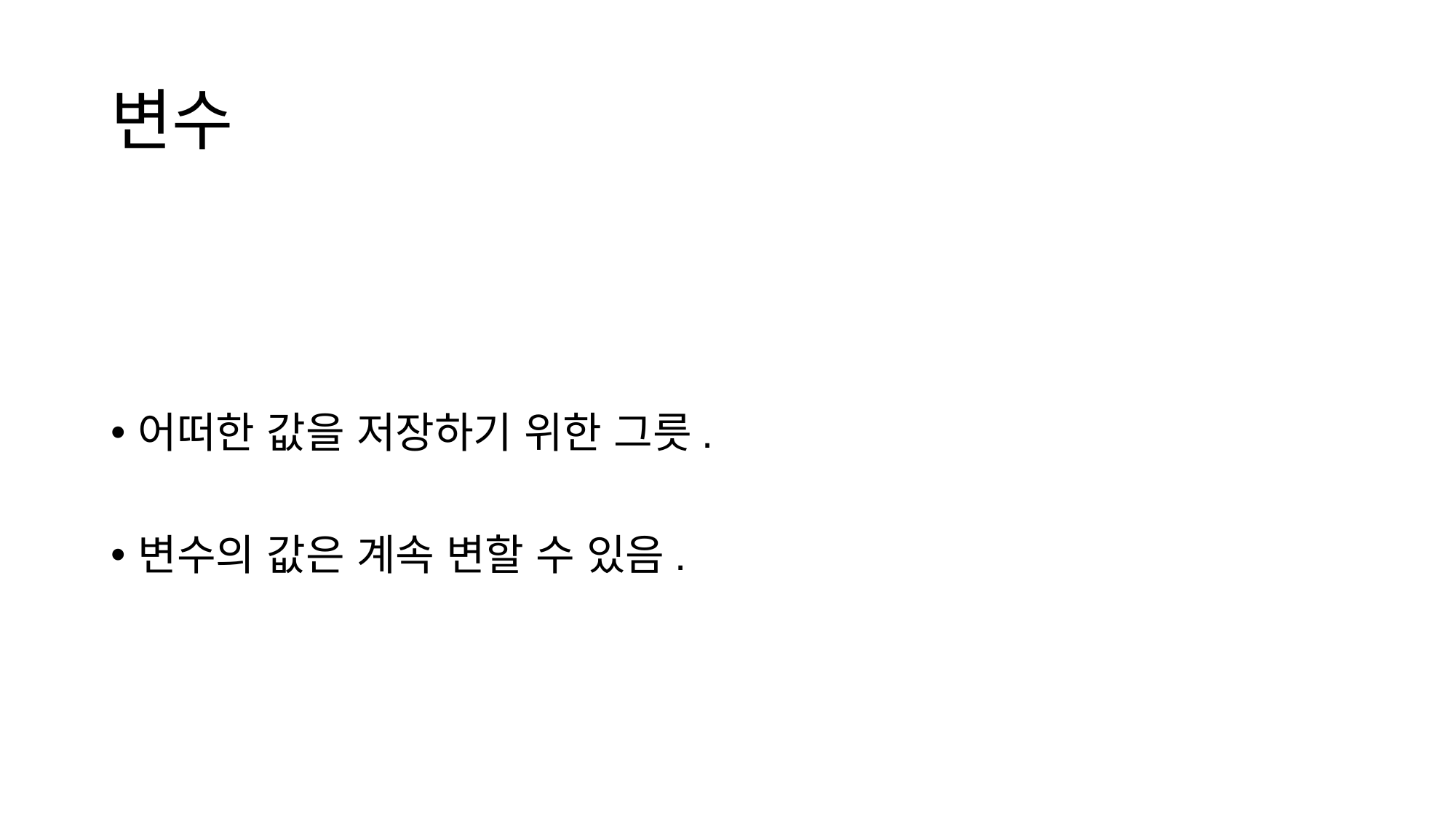

# 변수

어떠한 값을 저장하기 위한 그릇.

변수의 값은 계속 변할 수 있음.